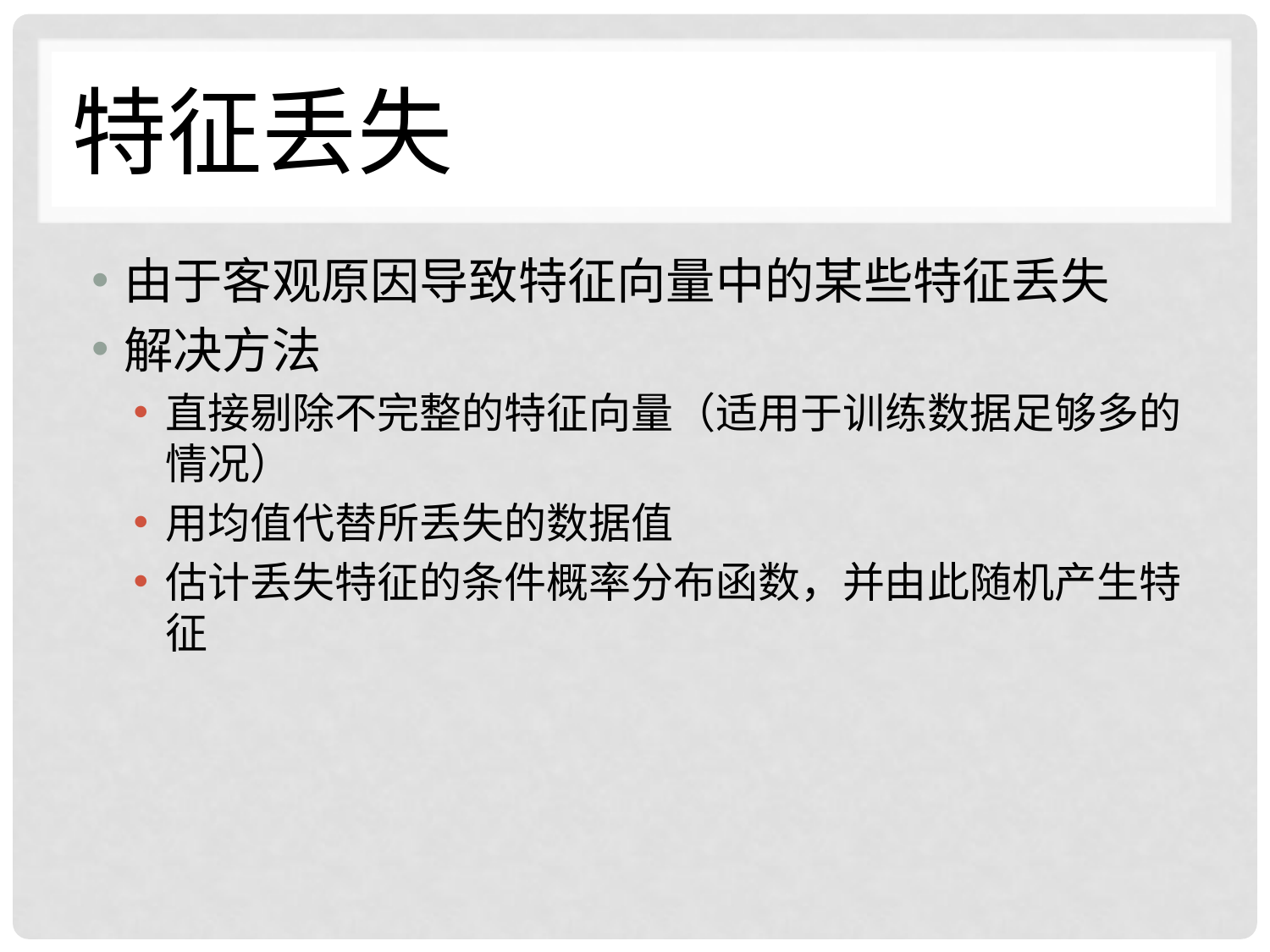

# 特征丢失
由于客观原因导致特征向量中的某些特征丢失
解决方法
直接剔除不完整的特征向量（适用于训练数据足够多的情况）
用均值代替所丢失的数据值
估计丢失特征的条件概率分布函数，并由此随机产生特征